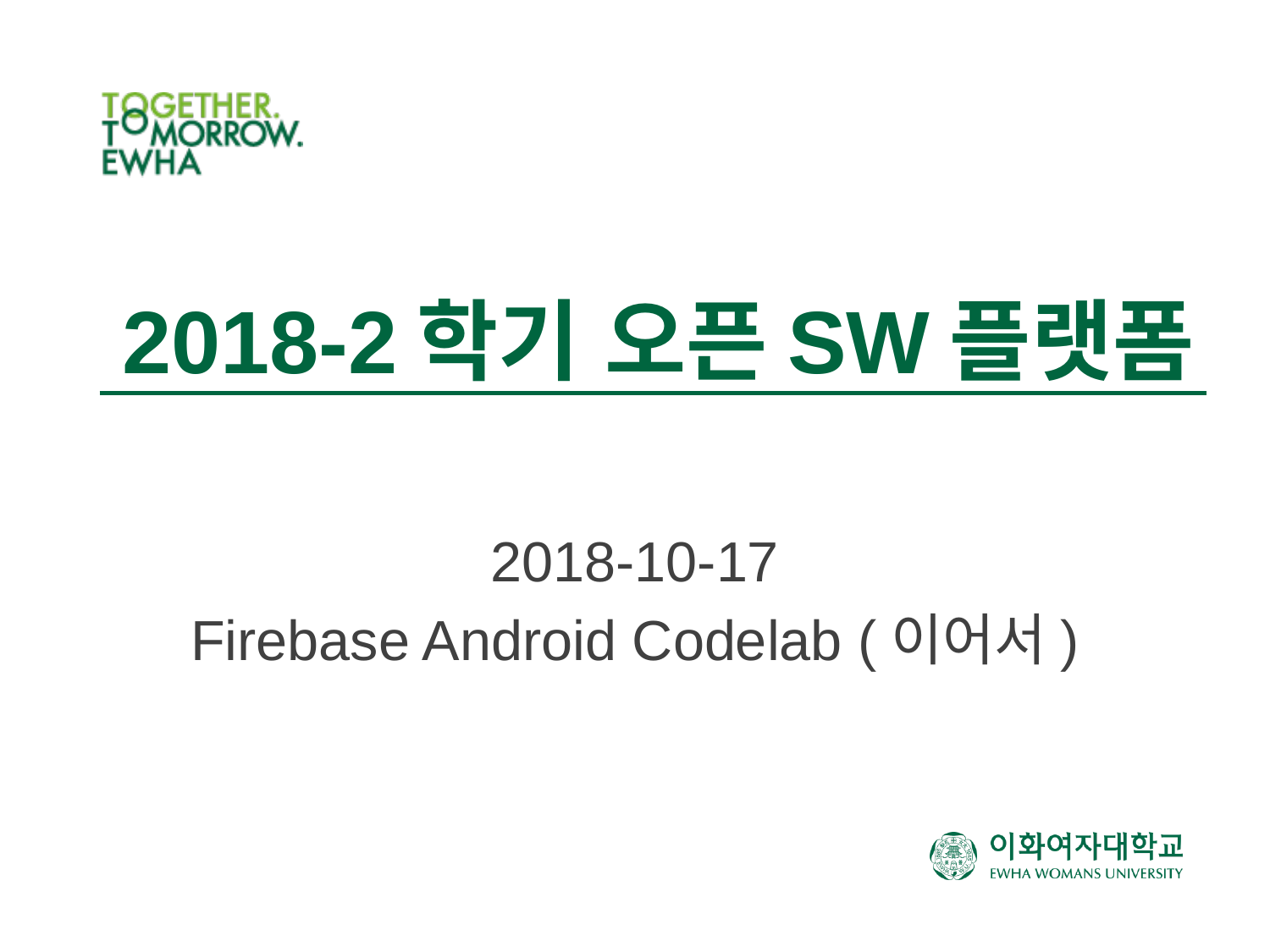

# 2018-2학기 오픈SW플랫폼
2018-10-17
Firebase Android Codelab (이어서)